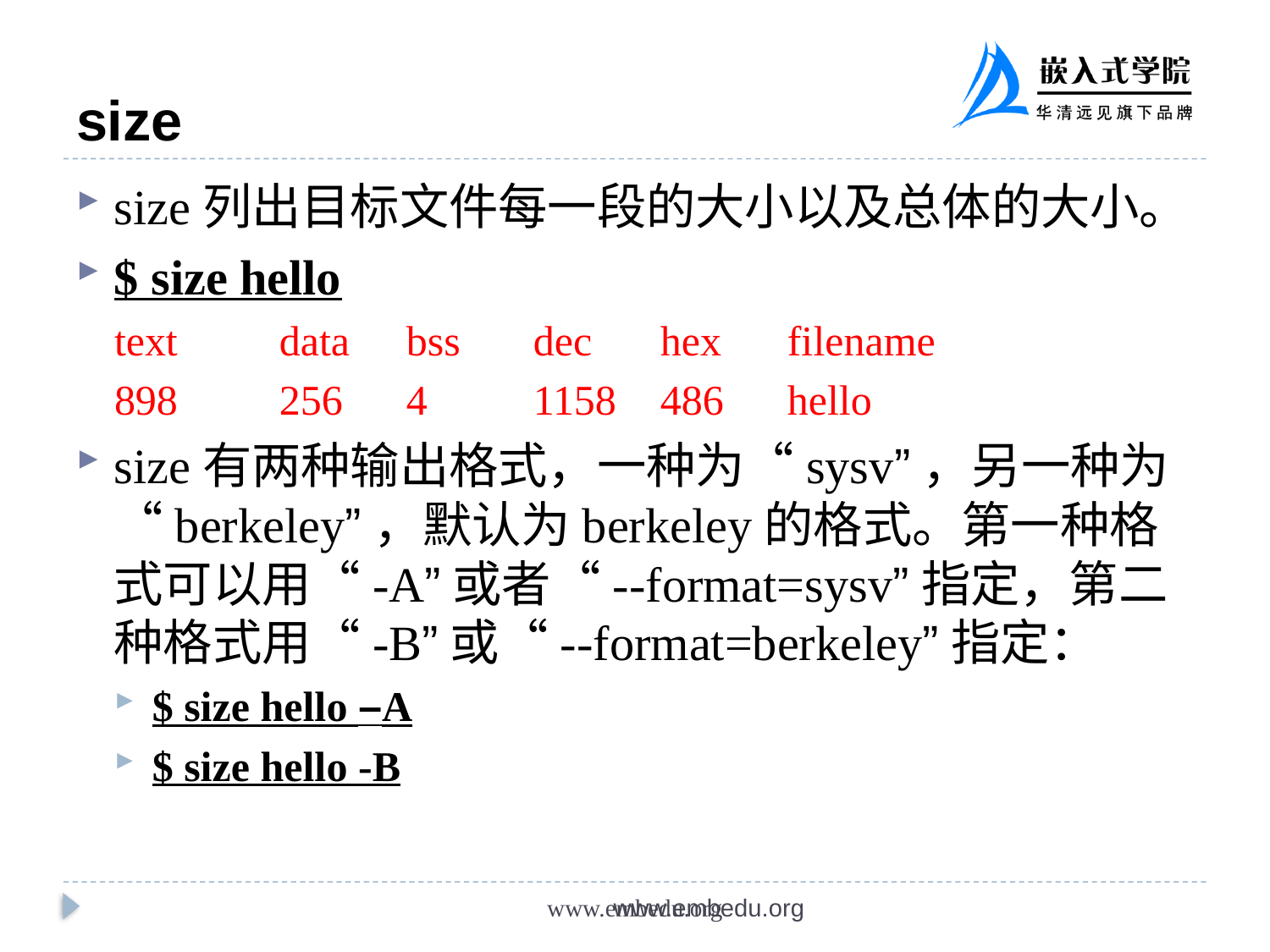

# size
size列出目标文件每一段的大小以及总体的大小。
$ size hello
text	data	bss	dec	hex	filename
898	256	4	1158	486	hello
size有两种输出格式，一种为“sysv”，另一种为“berkeley”，默认为berkeley的格式。第一种格式可以用“-A”或者“--format=sysv”指定，第二种格式用“-B”或“--format=berkeley”指定：
$ size hello –A
$ size hello -B
www.embedu.org
www.embedu.org